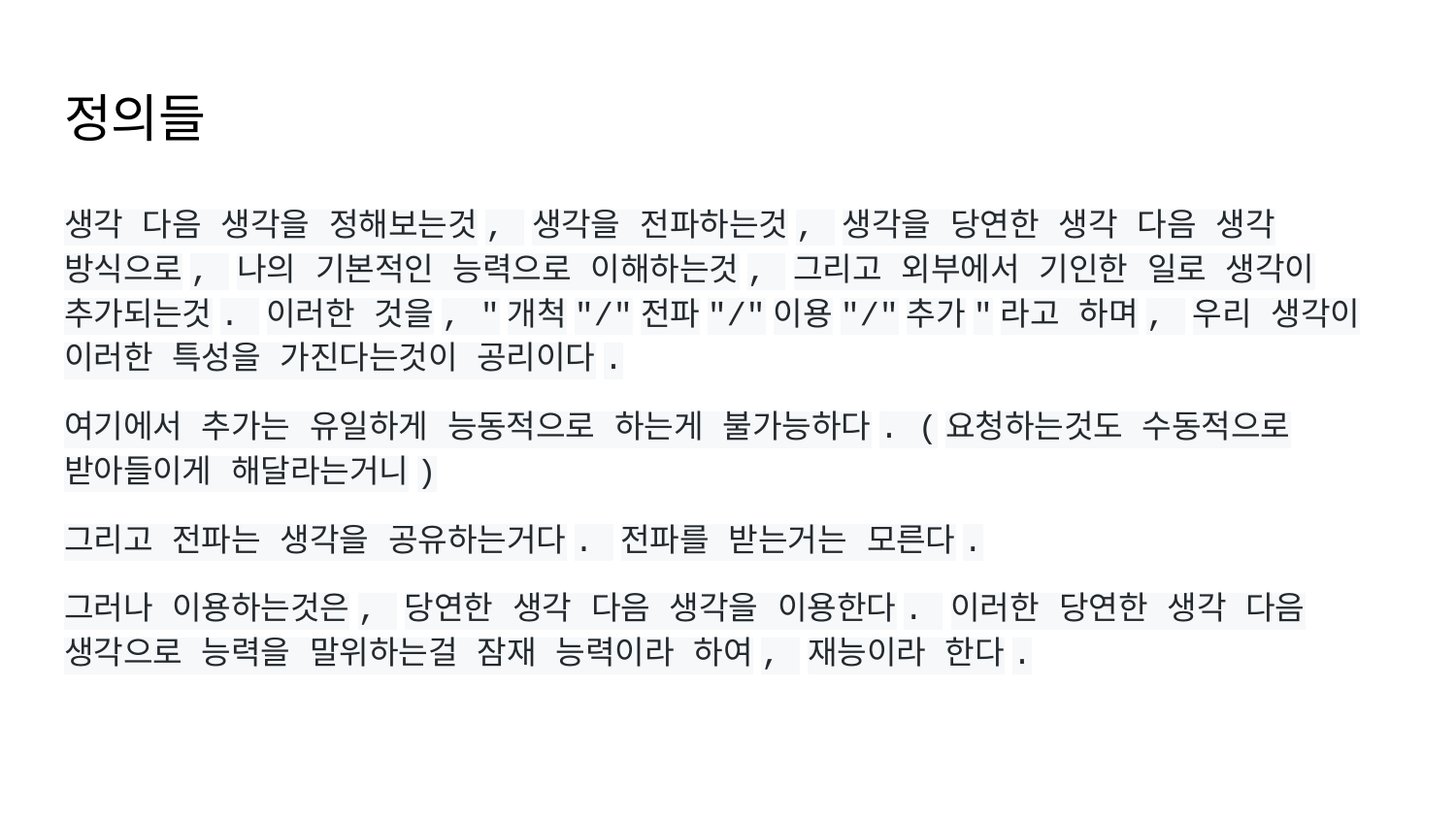

# 정의들
생각 다음 생각을 정해보는것, 생각을 전파하는것, 생각을 당연한 생각 다음 생각 방식으로, 나의 기본적인 능력으로 이해하는것, 그리고 외부에서 기인한 일로 생각이 추가되는것. 이러한 것을, "개척"/"전파"/"이용"/"추가"라고 하며, 우리 생각이 이러한 특성을 가진다는것이 공리이다.
여기에서 추가는 유일하게 능동적으로 하는게 불가능하다. (요청하는것도 수동적으로 받아들이게 해달라는거니)
그리고 전파는 생각을 공유하는거다. 전파를 받는거는 모른다.
그러나 이용하는것은, 당연한 생각 다음 생각을 이용한다. 이러한 당연한 생각 다음 생각으로 능력을 말위하는걸 잠재 능력이라 하여, 재능이라 한다.